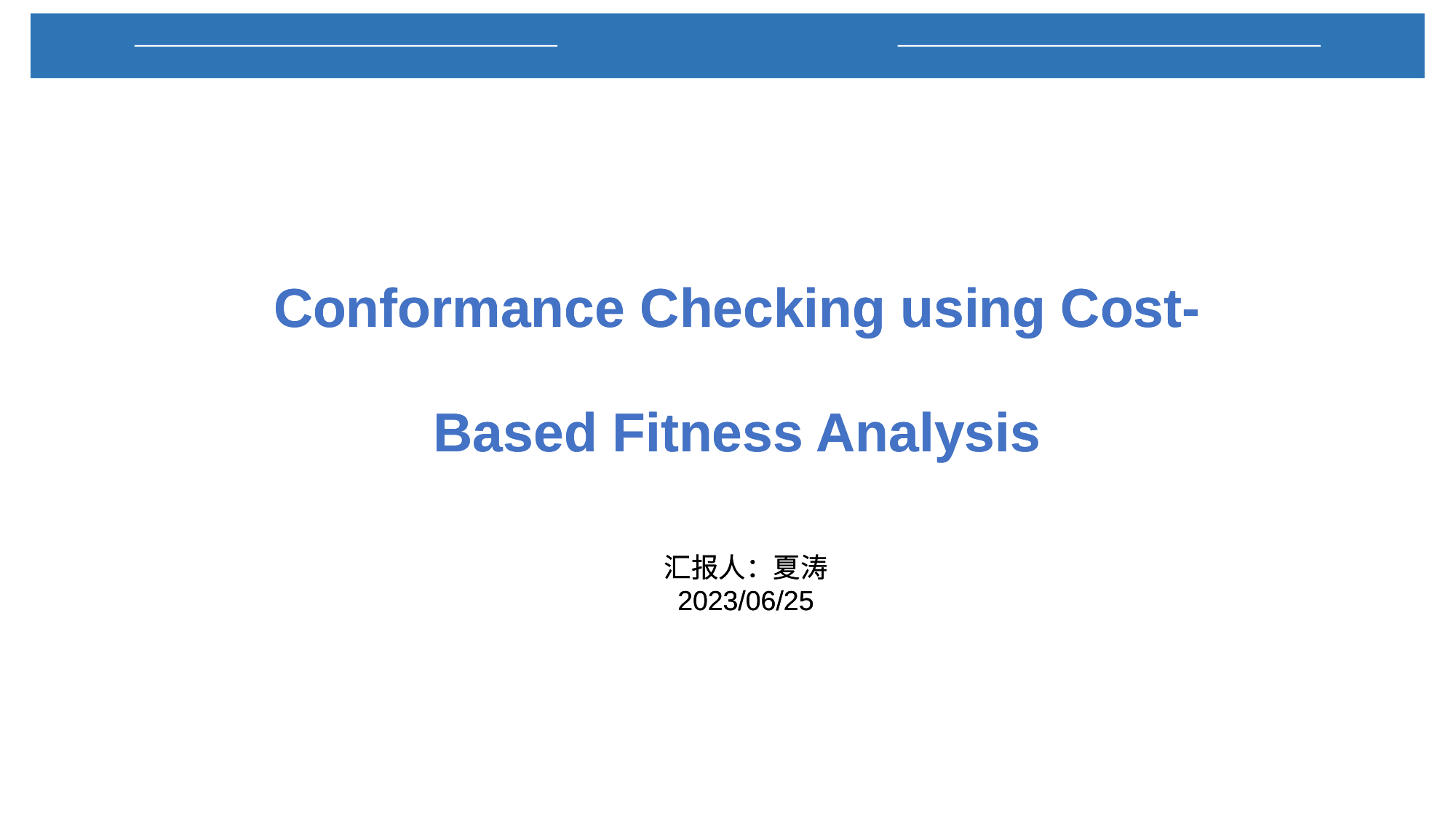

Conformance Checking using Cost-Based Fitness Analysis
汇报人：夏涛
2023/06/25